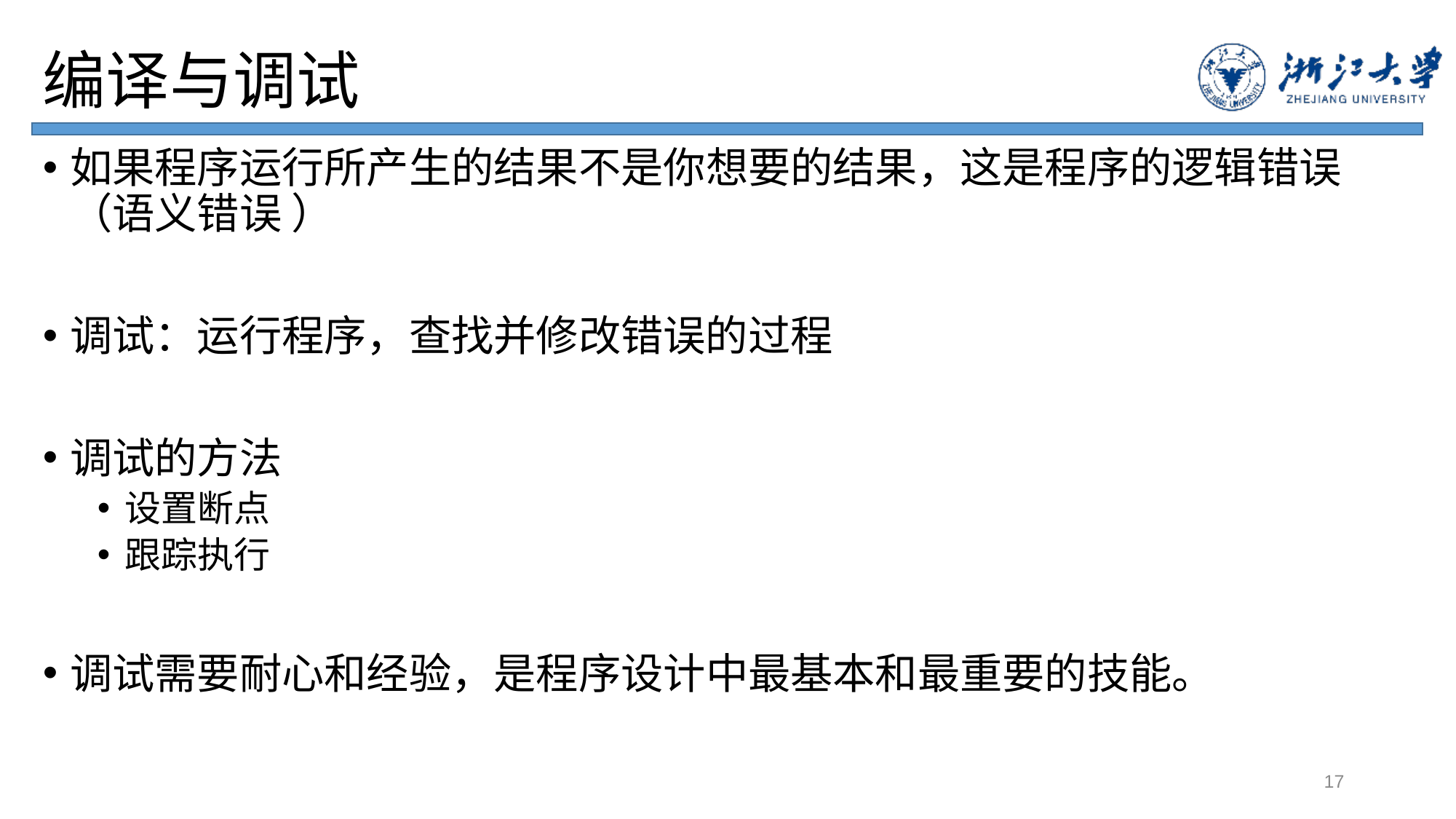

# 编译与调试
如果程序运行所产生的结果不是你想要的结果，这是程序的逻辑错误（语义错误 ）

调试：运行程序，查找并修改错误的过程

调试的方法
设置断点
跟踪执行

调试需要耐心和经验，是程序设计中最基本和最重要的技能。
17